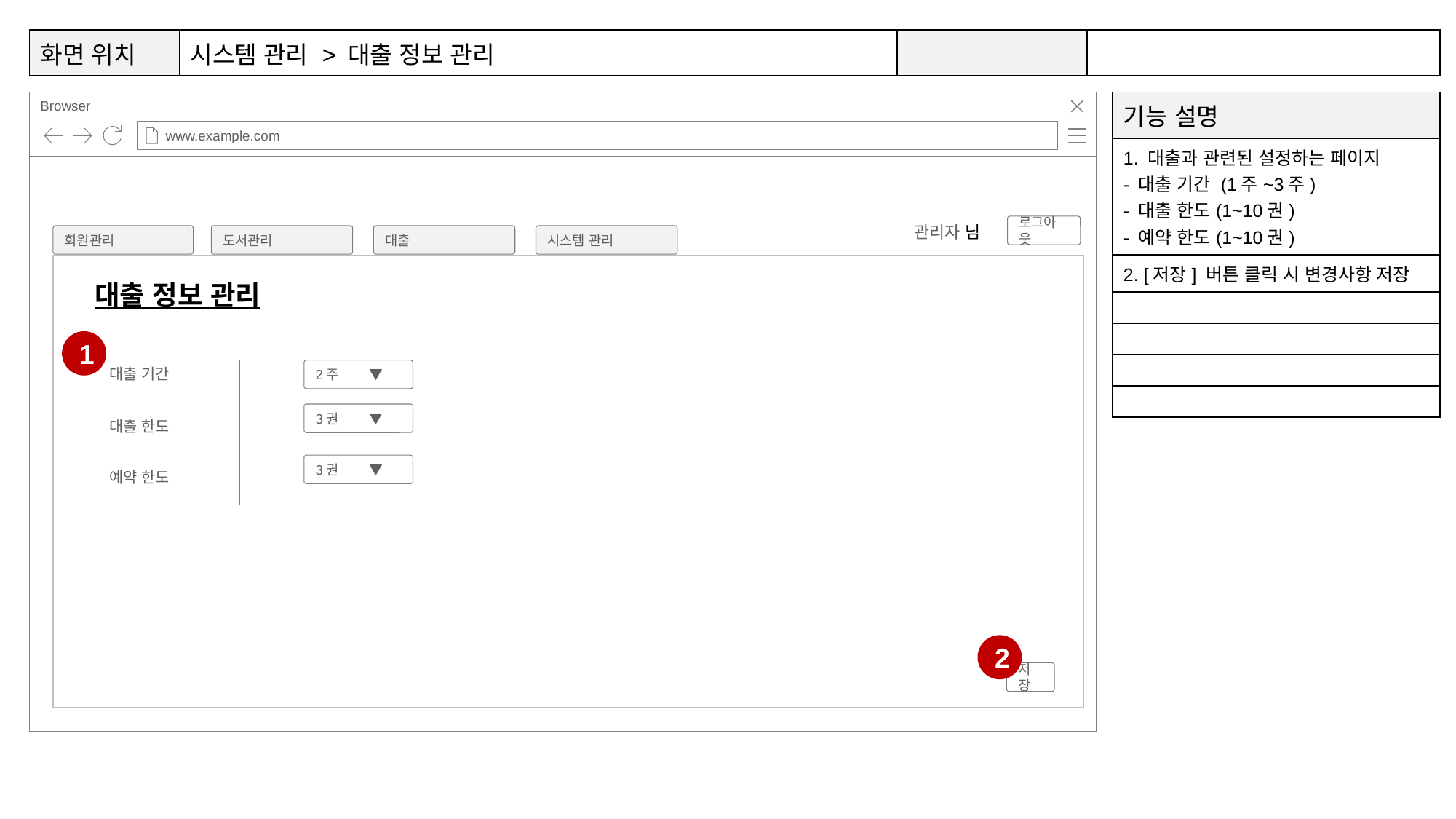

| 화면 위치 | 시스템 관리 > 대출 정보 관리 |  |  |
| --- | --- | --- | --- |
8
9
6
7
| 기능 설명 |
| --- |
| 1. 대출과 관련된 설정하는 페이지 - 대출 기간 (1주~3주) - 대출 한도(1~10권) - 예약 한도(1~10권) |
| 2. [저장] 버튼 클릭 시 변경사항 저장 |
|  |
|  |
|  |
|  |
관리자 님
로그아웃
시스템 관리
회원관리
도서관리
대출

대출 정보 관리
1
대출 기간
2주        ▼
3권        ▼
대출 한도
3권        ▼
예약 한도
2
저장